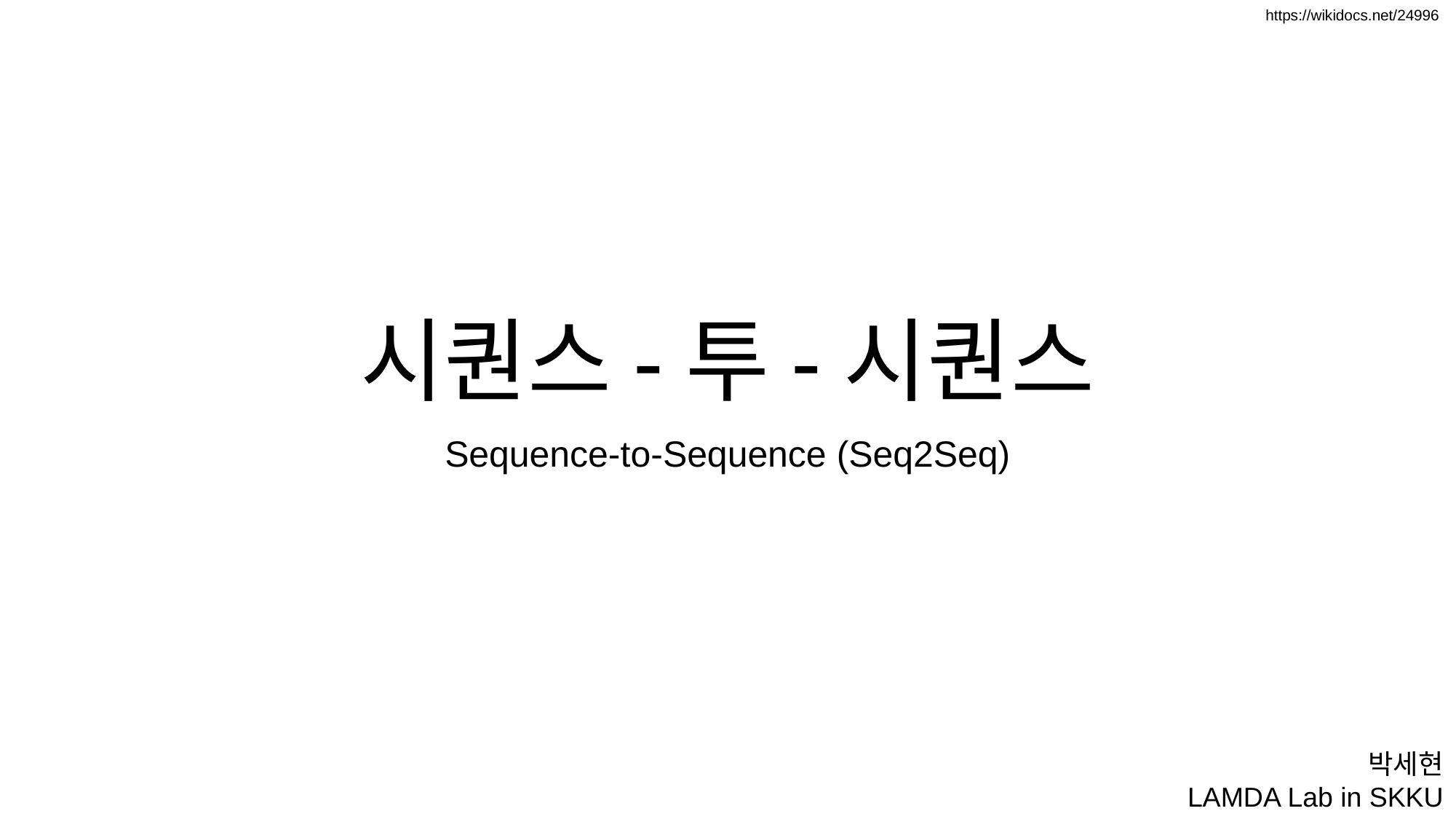

https://wikidocs.net/24996
# 시퀀스-투-시퀀스
Sequence-to-Sequence (Seq2Seq)
박세현
LAMDA Lab in SKKU